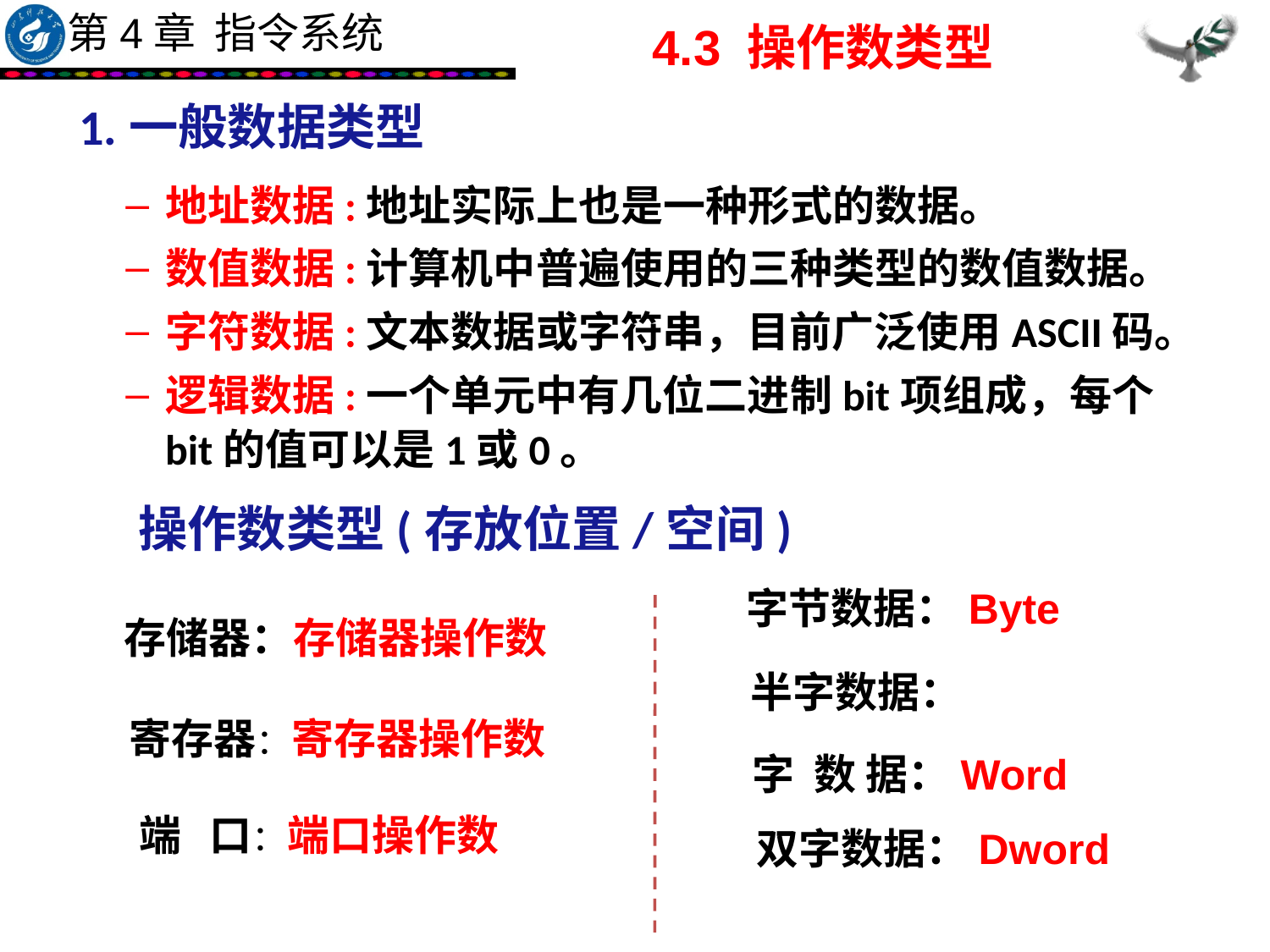

4.3 操作数类型
1.一般数据类型
地址数据:地址实际上也是一种形式的数据。
数值数据:计算机中普遍使用的三种类型的数值数据。
字符数据:文本数据或字符串，目前广泛使用ASCII码。
逻辑数据:一个单元中有几位二进制bit项组成，每个bit的值可以是1或0。
操作数类型(存放位置/空间)
字节数据：Byte
存储器：存储器操作数
半字数据：
寄存器：寄存器操作数
字  数 据：Word
端   口：端口操作数
双字数据：Dword